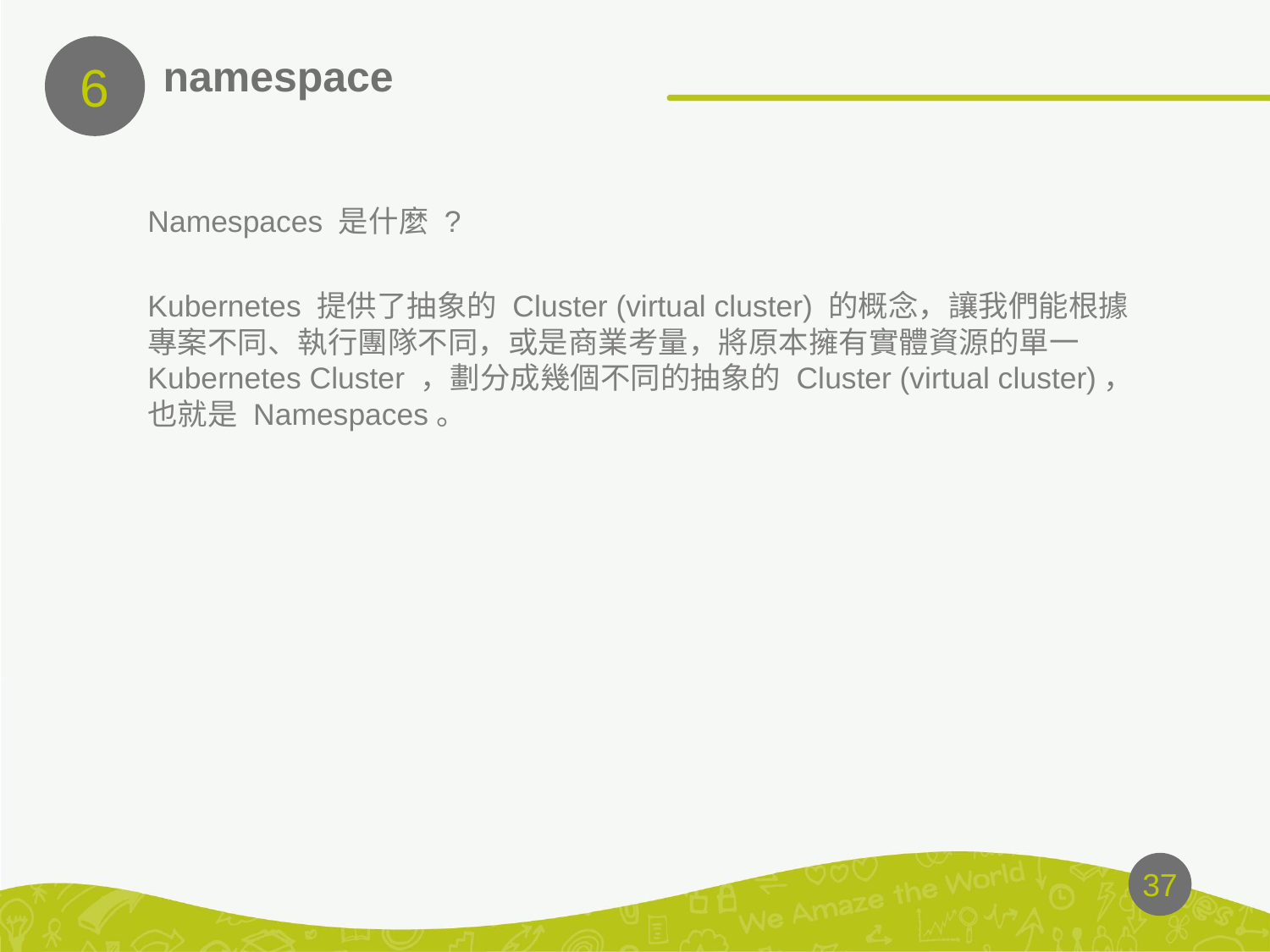

6
# namespace

Namespaces 是什麼 ?

Kubernetes 提供了抽象的 Cluster (virtual cluster) 的概念，讓我們能根據專案不同、執行團隊不同，或是商業考量，將原本擁有實體資源的單一 Kubernetes Cluster ，劃分成幾個不同的抽象的 Cluster (virtual cluster)，也就是 Namespaces。
37